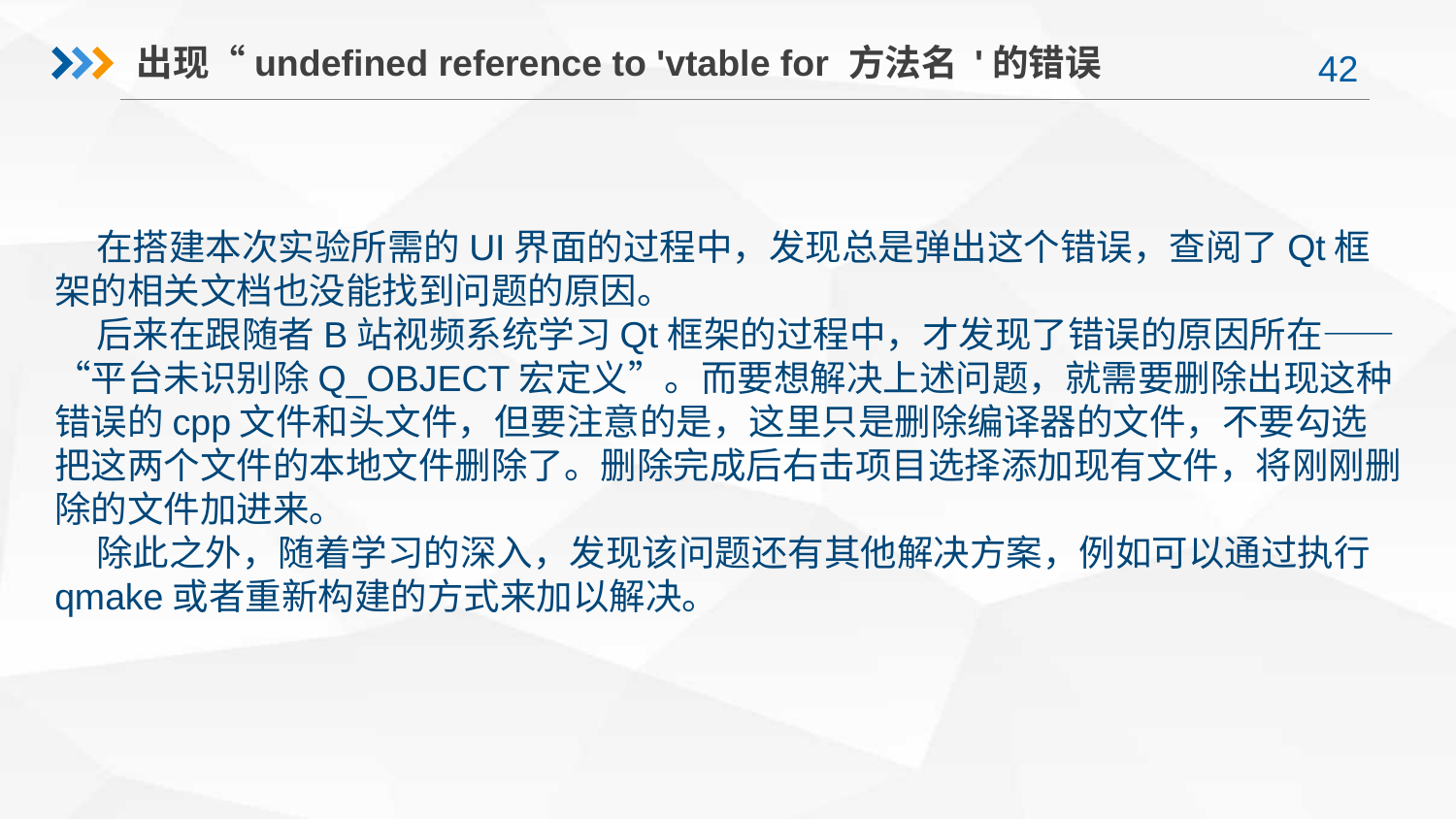

出现“undefined reference to 'vtable for 方法名 '的错误
    在搭建本次实验所需的UI界面的过程中，发现总是弹出这个错误，查阅了Qt框架的相关文档也没能找到问题的原因。
    后来在跟随者B站视频系统学习Qt框架的过程中，才发现了错误的原因所在——“平台未识别除Q_OBJECT宏定义”。而要想解决上述问题，就需要删除出现这种错误的cpp文件和头文件，但要注意的是，这里只是删除编译器的文件，不要勾选把这两个文件的本地文件删除了。删除完成后右击项目选择添加现有文件，将刚刚删除的文件加进来。
    除此之外，随着学习的深入，发现该问题还有其他解决方案，例如可以通过执行qmake或者重新构建的方式来加以解决。